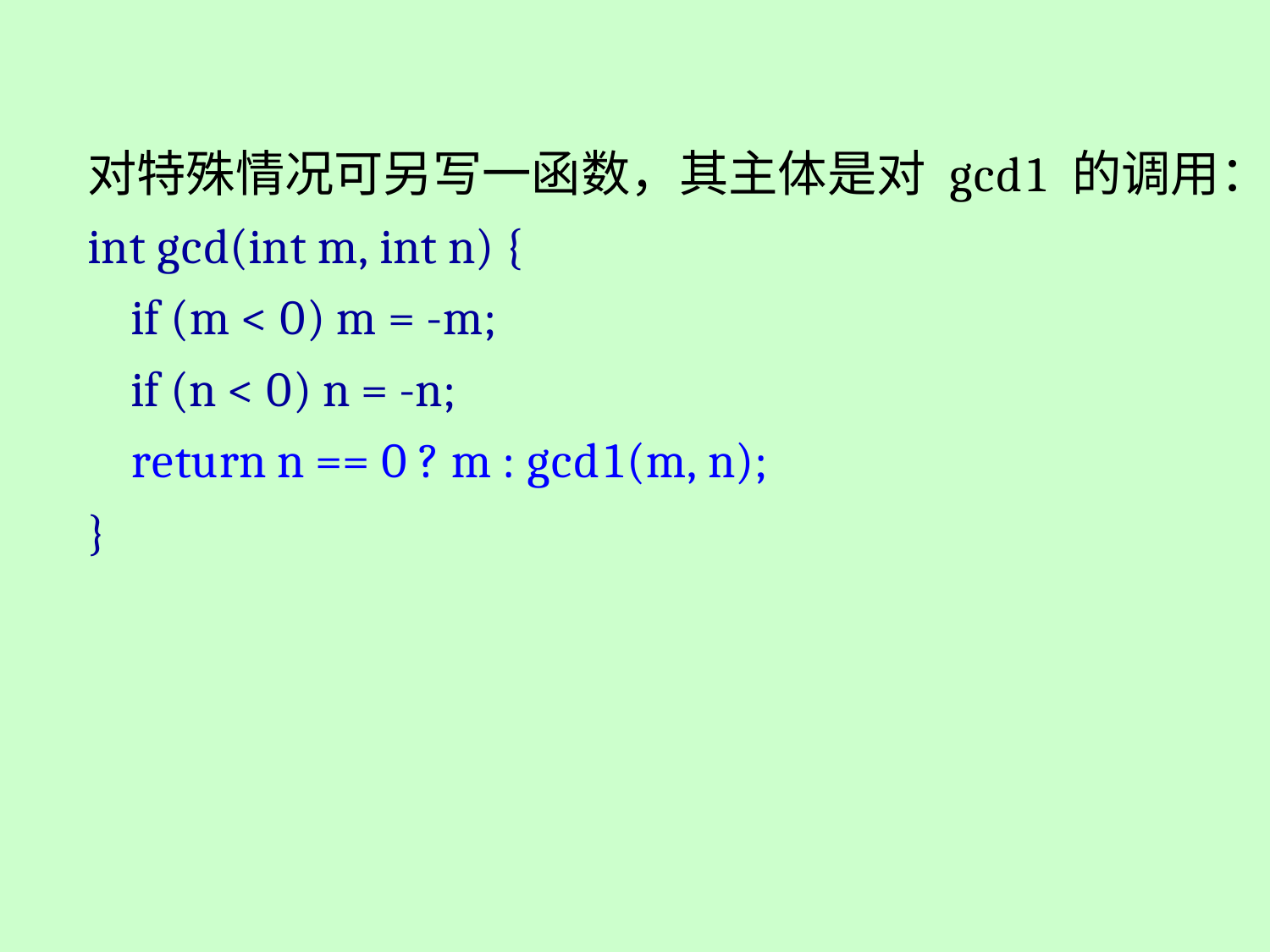

对特殊情况可另写一函数，其主体是对 gcd1 的调用：
int gcd(int m, int n) {
    if (m < 0) m = -m;
    if (n < 0) n = -n;
    return n == 0 ? m : gcd1(m, n);
}
105